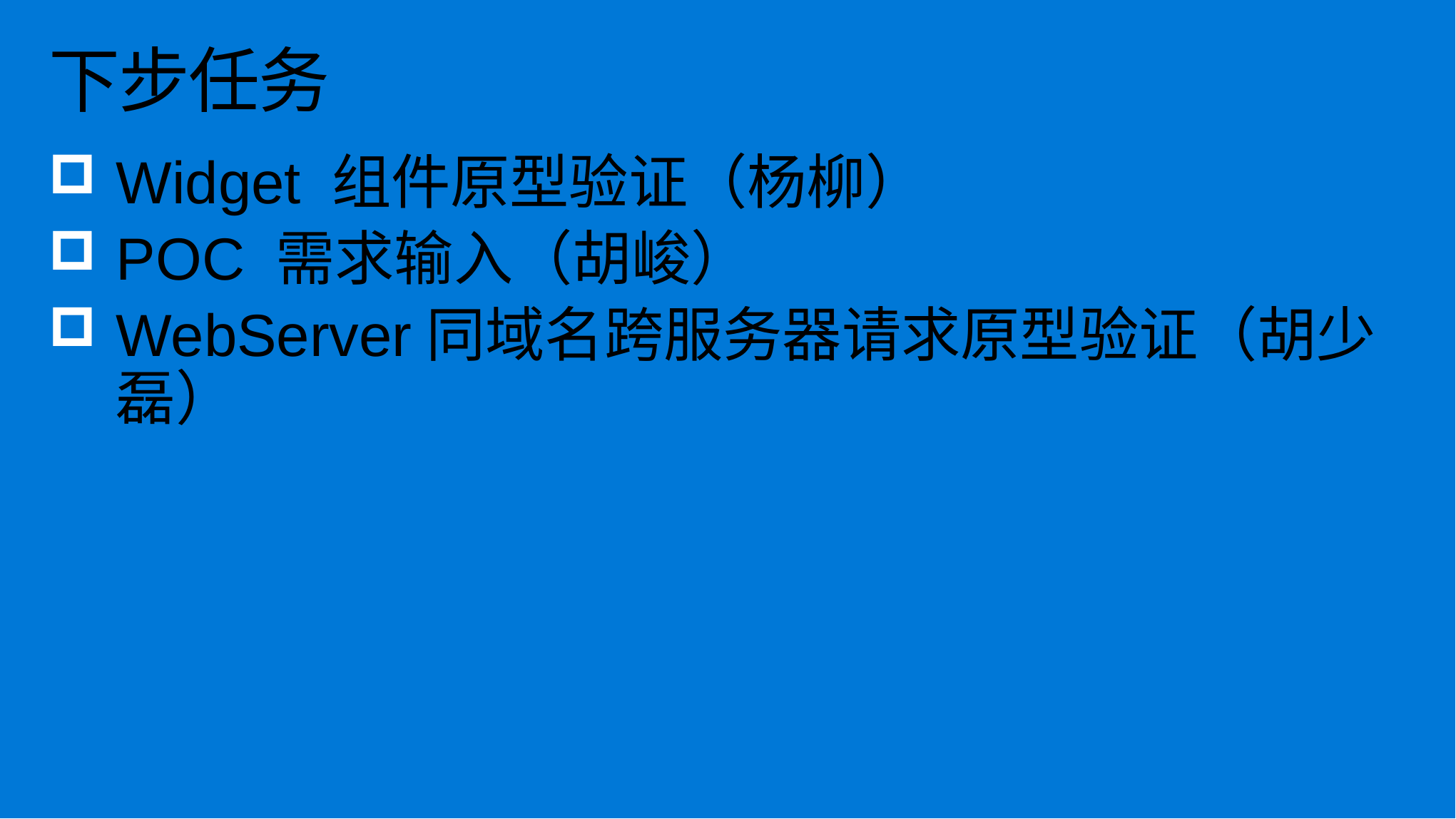

# 下步任务
Widget 组件原型验证（杨柳）
POC 需求输入（胡峻）
WebServer同域名跨服务器请求原型验证（胡少磊）